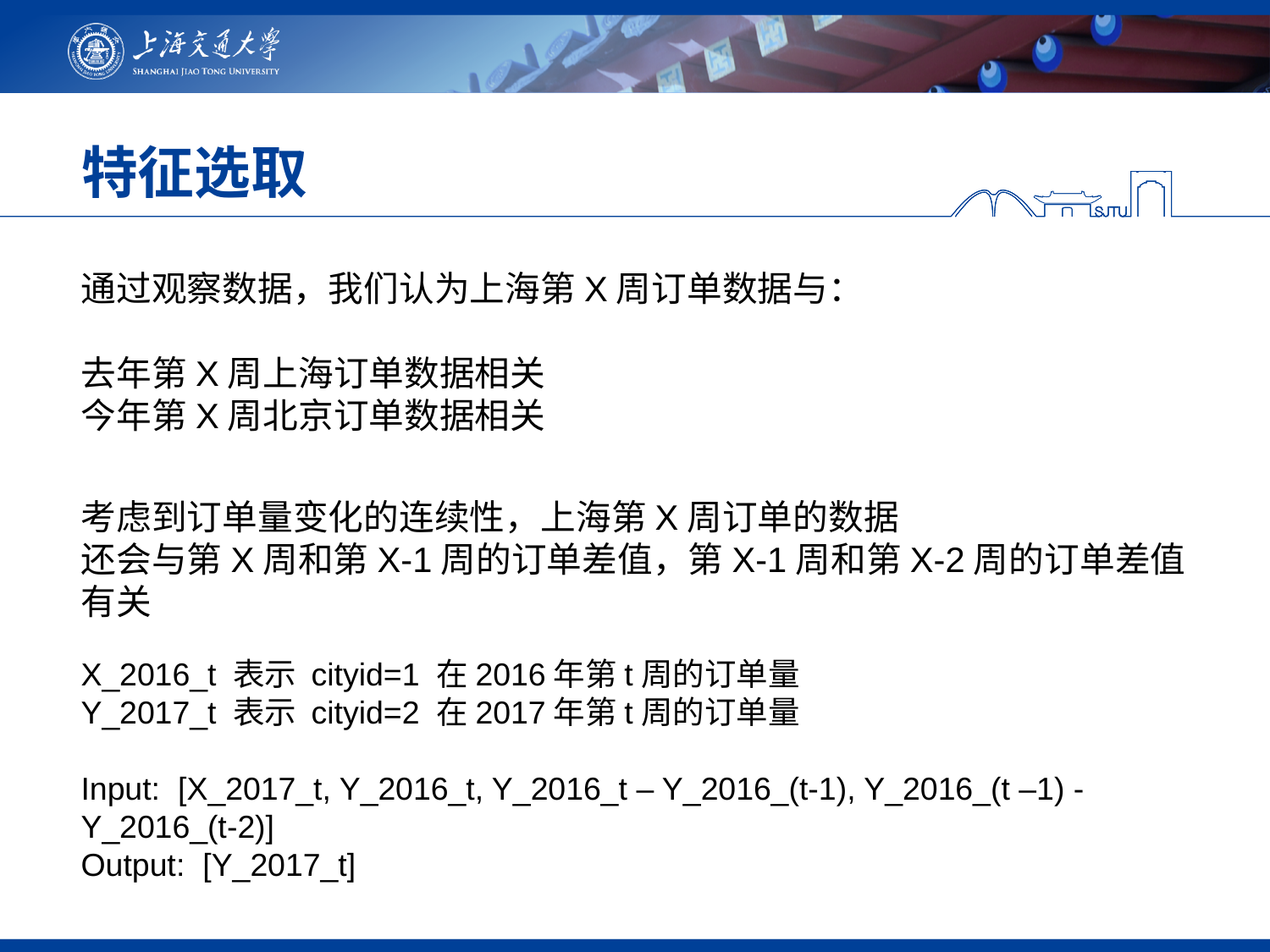

# 特征选取
通过观察数据，我们认为上海第X周订单数据与：

去年第X周上海订单数据相关
今年第X周北京订单数据相关
考虑到订单量变化的连续性，上海第X周订单的数据
还会与第X周和第X-1周的订单差值，第X-1周和第X-2周的订单差值有关
X_2016_t 表示 cityid=1 在2016年第t周的订单量
Y_2017_t 表示 cityid=2 在2017年第t周的订单量

Input:  [X_2017_t, Y_2016_t, Y_2016_t – Y_2016_(t-1), Y_2016_(t –1) - Y_2016_(t-2)]
Output:  [Y_2017_t]